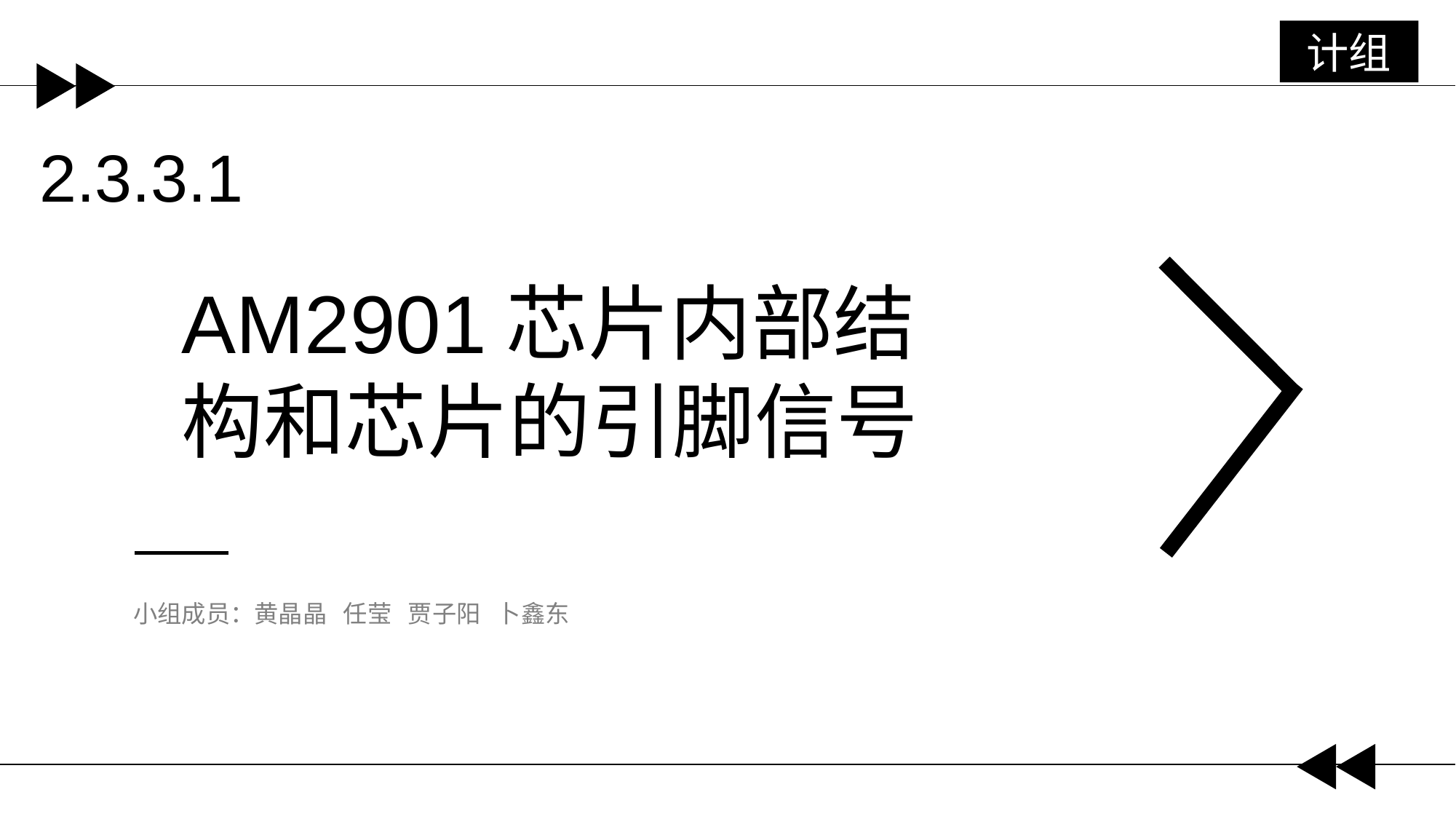

计组

2.3.3.1
AM2901芯片内部结构和芯片的引脚信号
小组成员：黄晶晶   任莹   贾子阳   卜鑫东